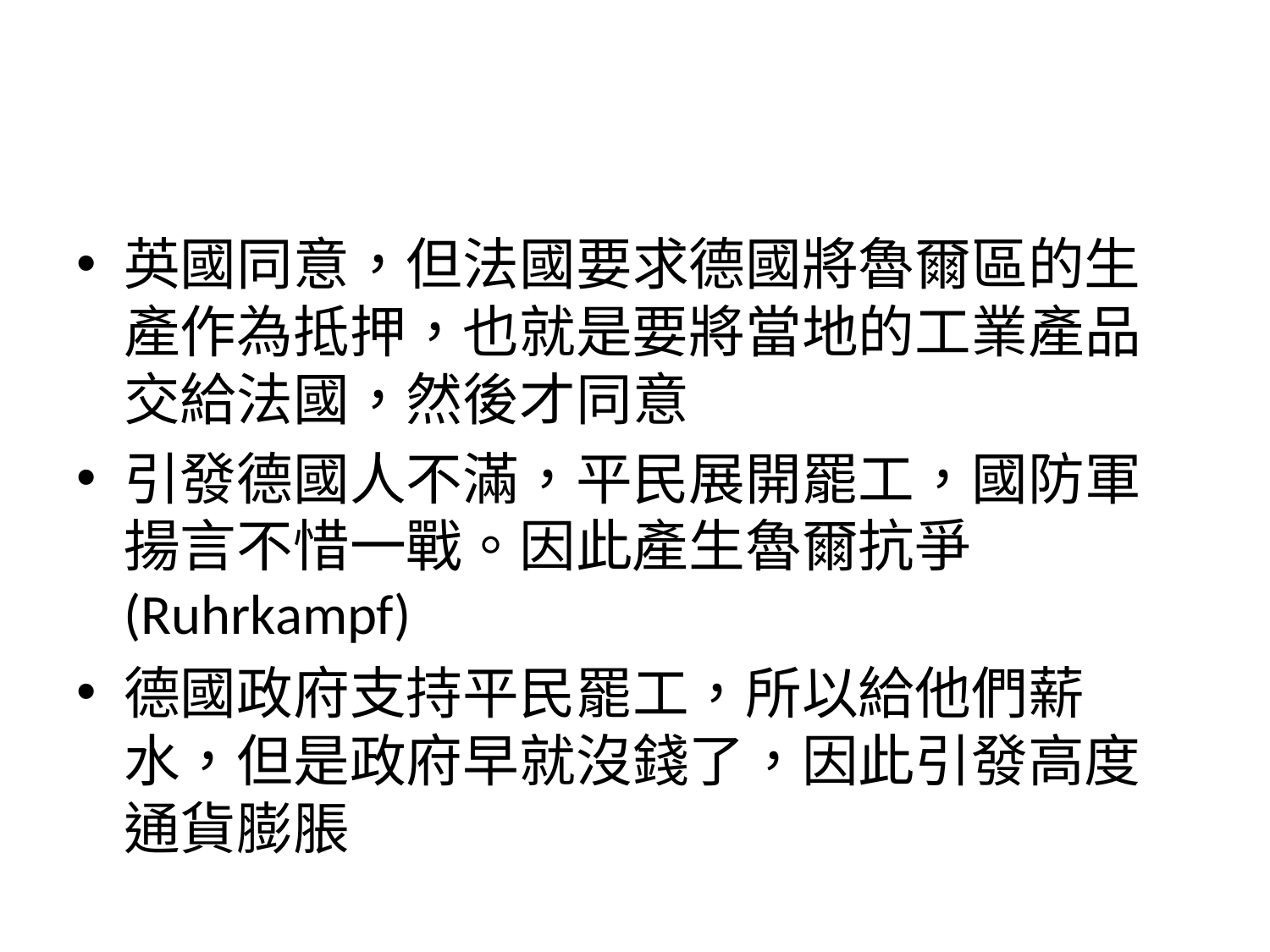

#
英國同意，但法國要求德國將魯爾區的生產作為抵押，也就是要將當地的工業產品交給法國，然後才同意
引發德國人不滿，平民展開罷工，國防軍揚言不惜一戰。因此產生魯爾抗爭(Ruhrkampf)
德國政府支持平民罷工，所以給他們薪水，但是政府早就沒錢了，因此引發高度通貨膨脹